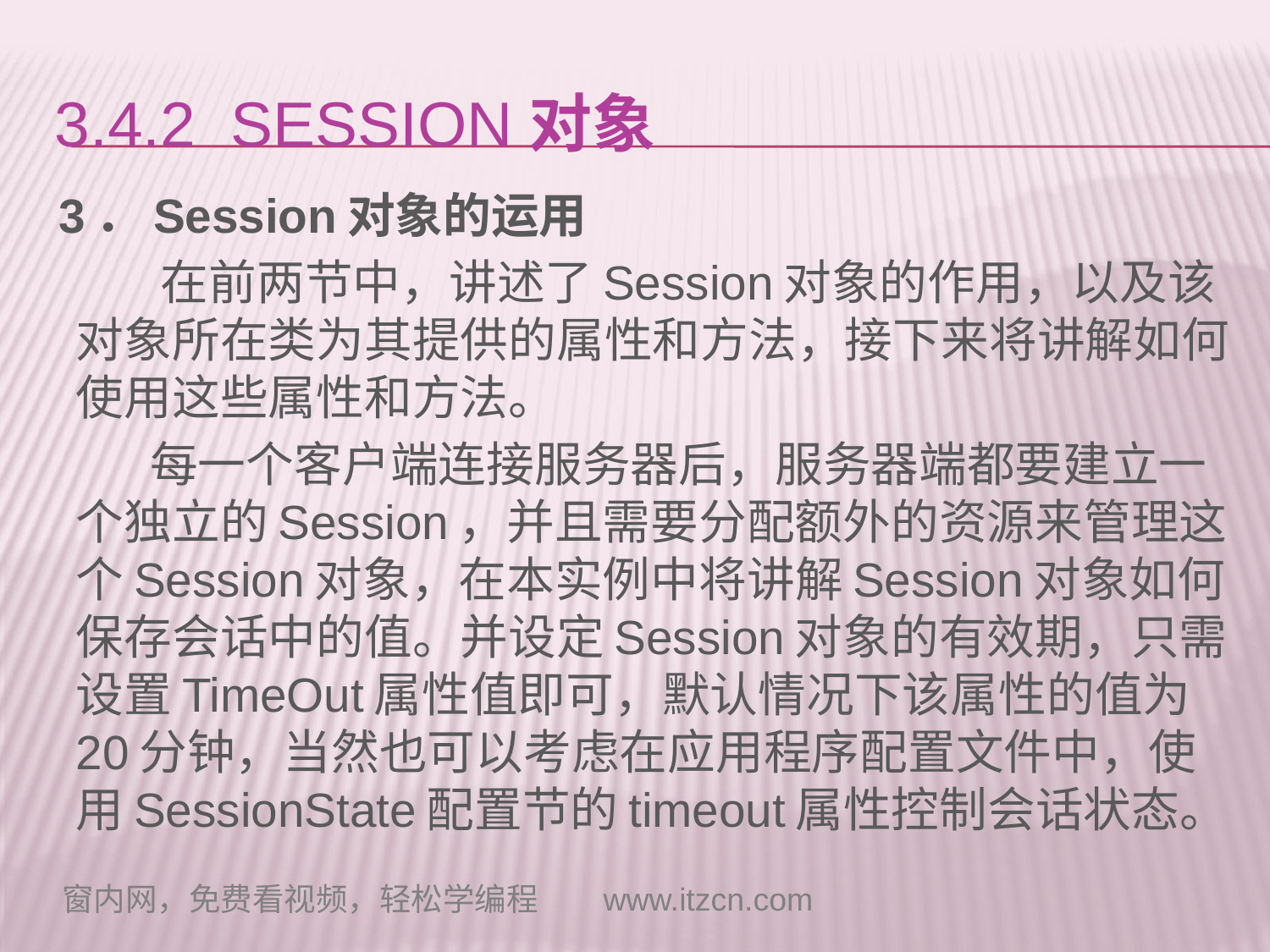

# 3.4.2  Session对象
  3．Session对象的运用
           在前两节中，讲述了Session对象的作用，以及该对象所在类为其提供的属性和方法，接下来将讲解如何使用这些属性和方法。
          每一个客户端连接服务器后，服务器端都要建立一个独立的Session，并且需要分配额外的资源来管理这个Session对象，在本实例中将讲解Session对象如何保存会话中的值。并设定Session对象的有效期，只需设置TimeOut属性值即可，默认情况下该属性的值为20分钟，当然也可以考虑在应用程序配置文件中，使用SessionState配置节的timeout属性控制会话状态。